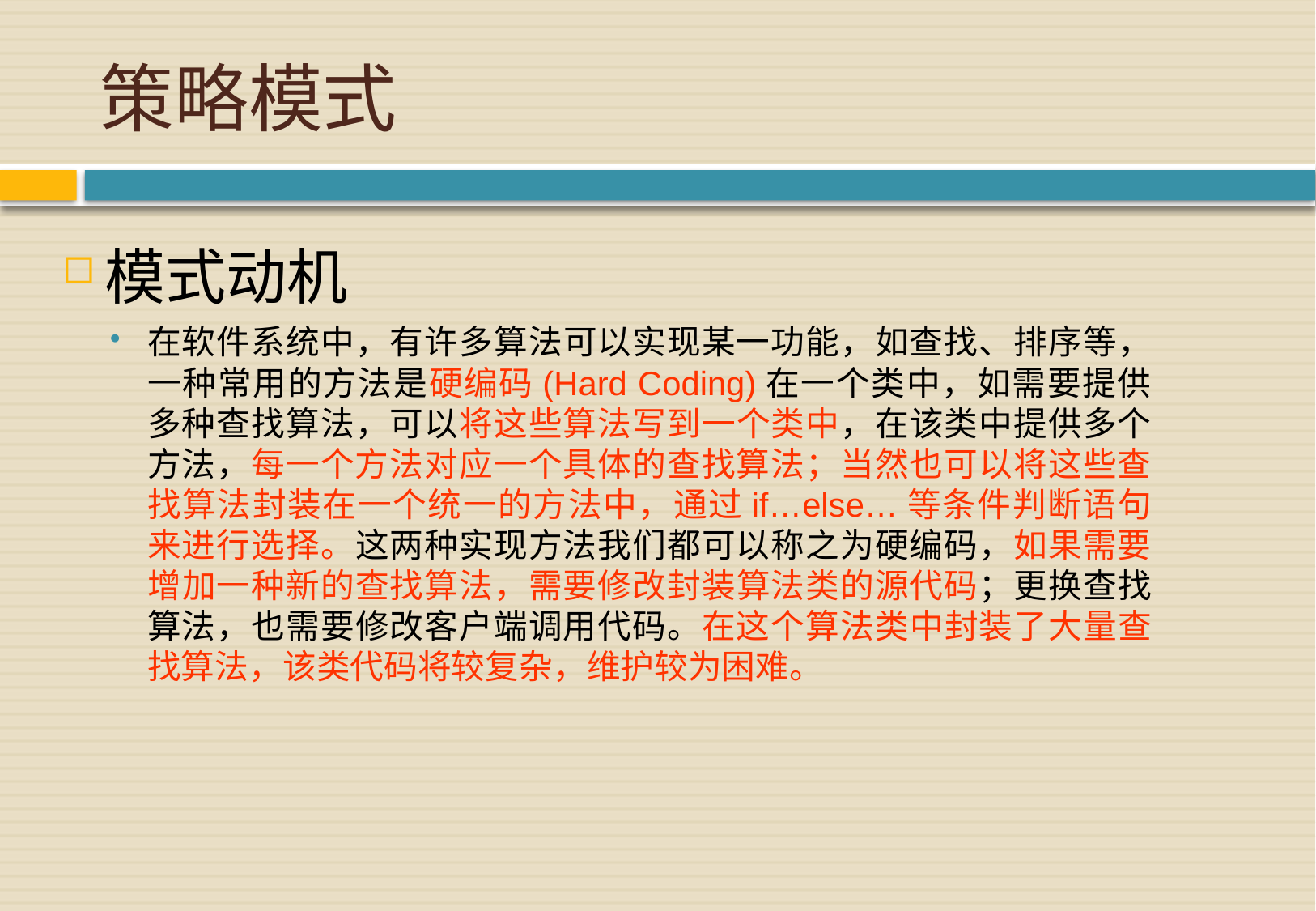

# 策略模式
模式动机
在软件系统中，有许多算法可以实现某一功能，如查找、排序等，一种常用的方法是硬编码(Hard Coding)在一个类中，如需要提供多种查找算法，可以将这些算法写到一个类中，在该类中提供多个方法，每一个方法对应一个具体的查找算法；当然也可以将这些查找算法封装在一个统一的方法中，通过if…else…等条件判断语句来进行选择。这两种实现方法我们都可以称之为硬编码，如果需要增加一种新的查找算法，需要修改封装算法类的源代码；更换查找算法，也需要修改客户端调用代码。在这个算法类中封装了大量查找算法，该类代码将较复杂，维护较为困难。